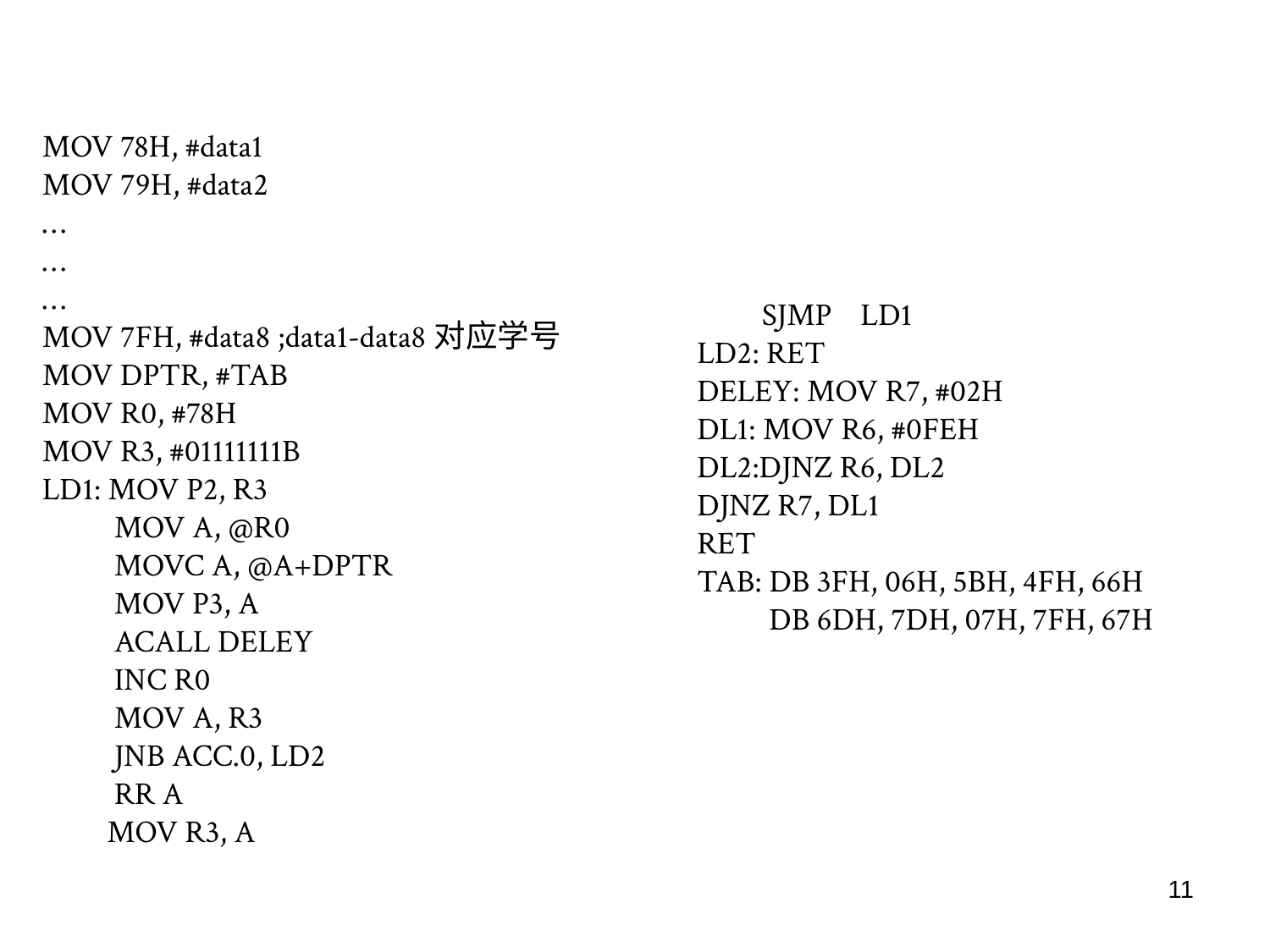

MOV 78H, #data1
MOV 79H, #data2
…
…
…
MOV 7FH, #data8 ;data1-data8对应学号
MOV DPTR, #TAB
MOV R0, #78H
MOV R3, #01111111B
LD1: MOV P2, R3
          MOV A, @R0
          MOVC A, @A+DPTR
          MOV P3, A
          ACALL DELEY
          INC R0
          MOV A, R3
          JNB ACC.0, LD2
          RR A
         MOV R3, A
         SJMP    LD1
LD2: RET
DELEY: MOV R7, #02H
DL1: MOV R6, #0FEH
DL2:DJNZ R6, DL2
DJNZ R7, DL1
RET
TAB: DB 3FH, 06H, 5BH, 4FH, 66H
          DB 6DH, 7DH, 07H, 7FH, 67H
11